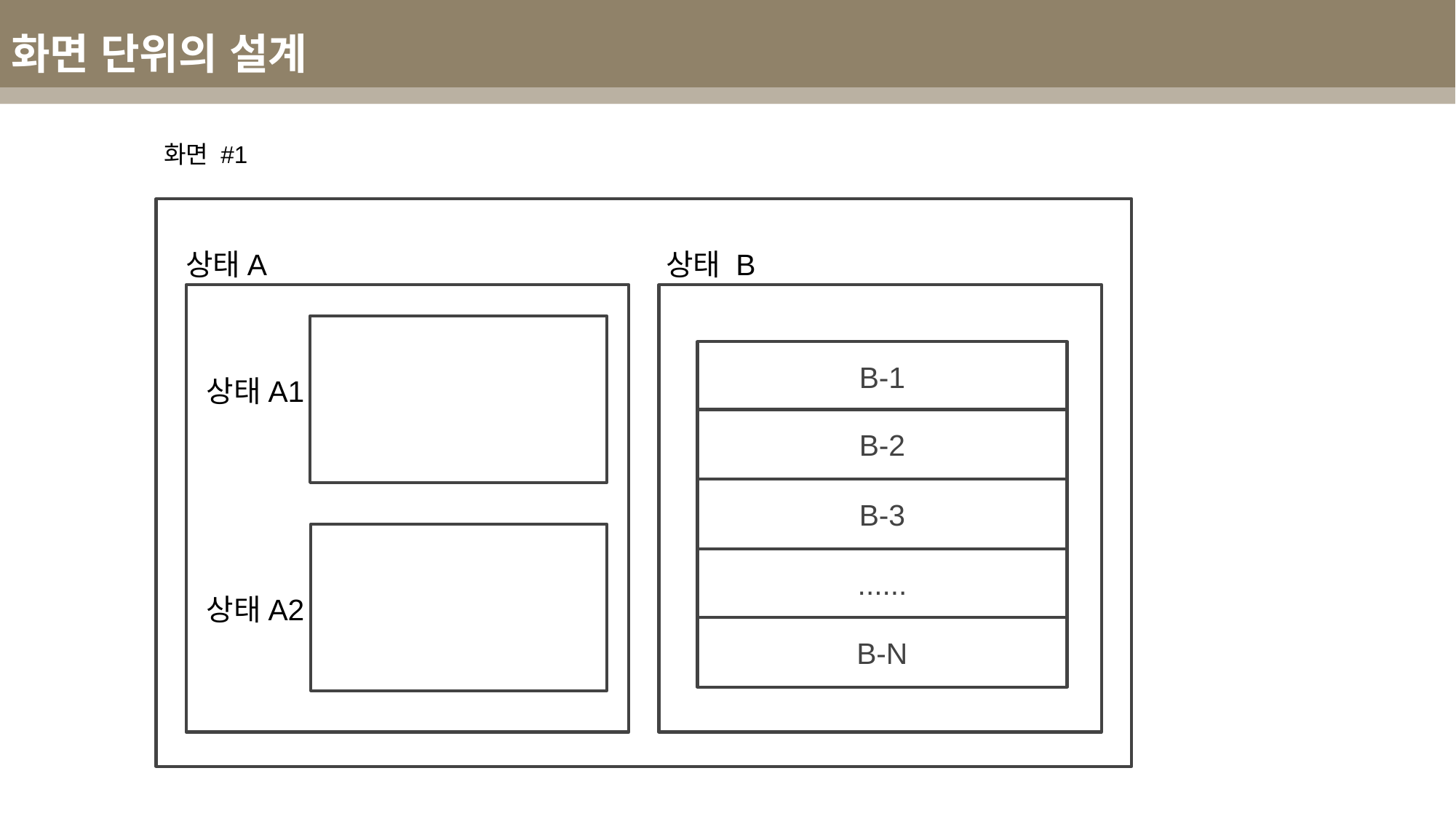

화면 단위의 설계
화면 #1

상태A
상태 B

B-1
상태A1
B-2
B-3

......
상태A2
B-N